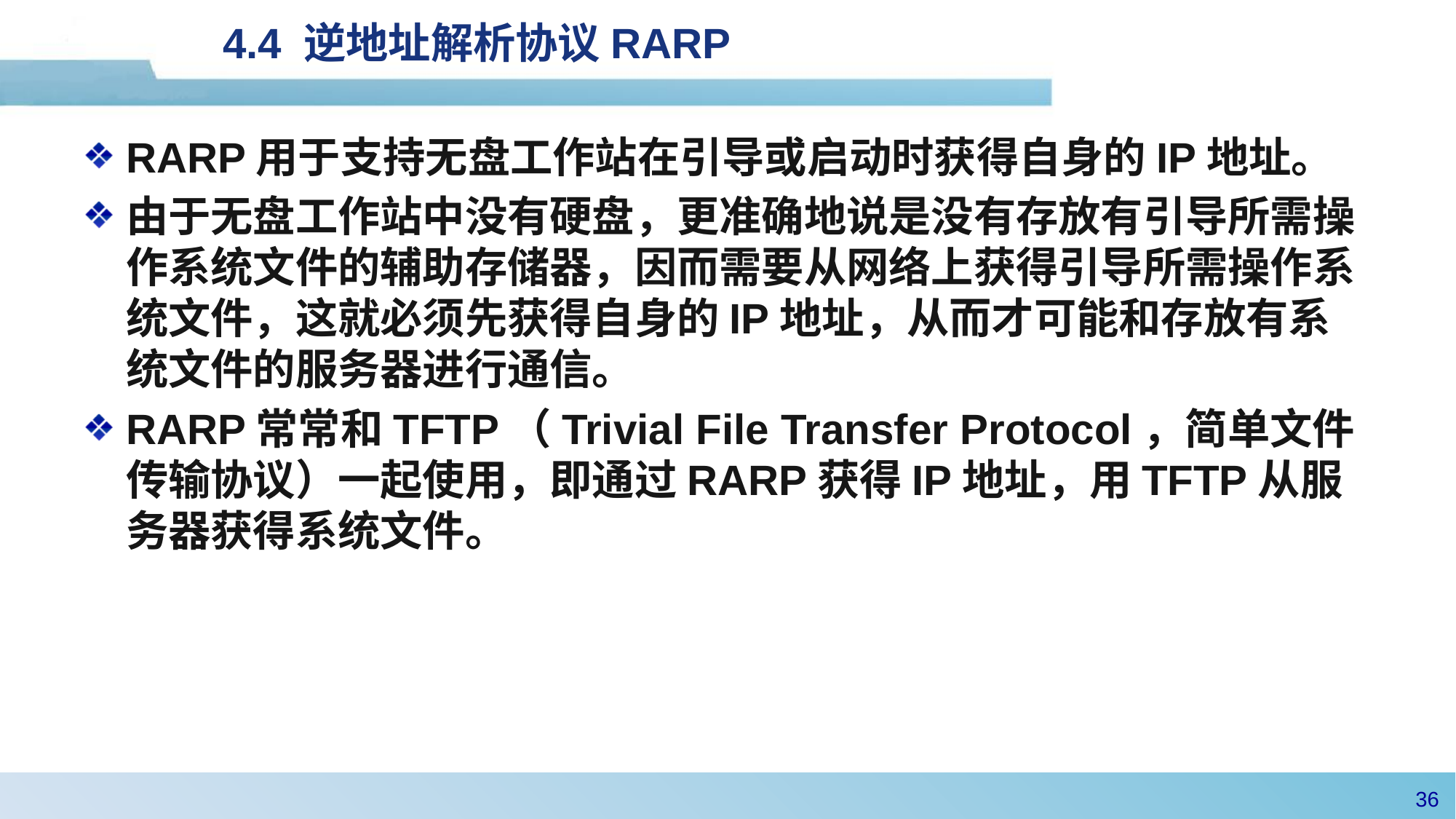

# 4.4 逆地址解析协议RARP
RARP用于支持无盘工作站在引导或启动时获得自身的IP地址。
由于无盘工作站中没有硬盘，更准确地说是没有存放有引导所需操作系统文件的辅助存储器，因而需要从网络上获得引导所需操作系统文件，这就必须先获得自身的IP地址，从而才可能和存放有系统文件的服务器进行通信。
RARP常常和TFTP（Trivial File Transfer Protocol，简单文件传输协议）一起使用，即通过RARP获得IP地址，用TFTP从服务器获得系统文件。
36